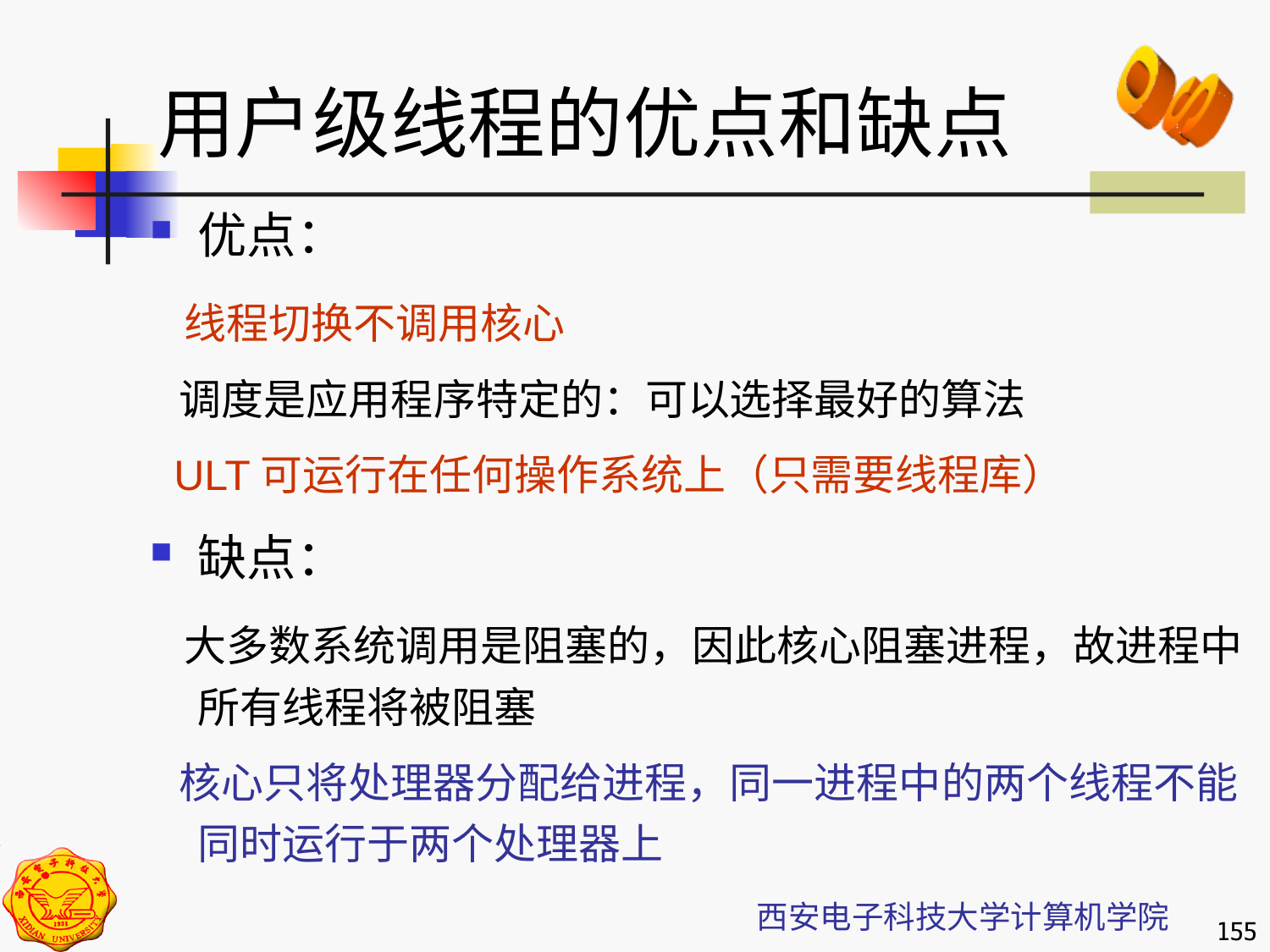

用户级线程的优点和缺点
优点：
  线程切换不调用核心
  调度是应用程序特定的：可以选择最好的算法
  ULT可运行在任何操作系统上（只需要线程库）
缺点：
  大多数系统调用是阻塞的，因此核心阻塞进程，故进程中所有线程将被阻塞
  核心只将处理器分配给进程，同一进程中的两个线程不能同时运行于两个处理器上
155